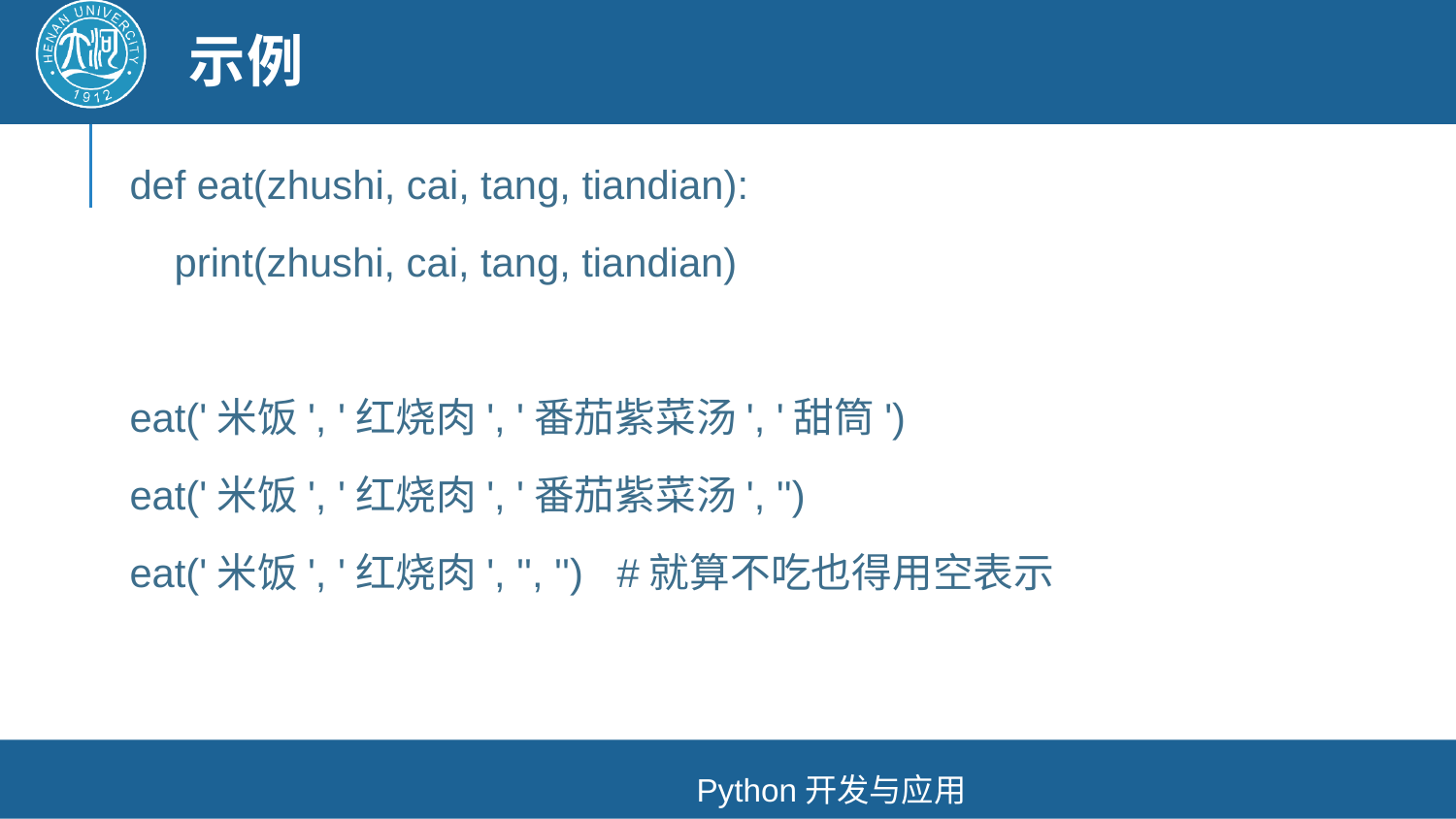

# 示例
def eat(zhushi, cai, tang, tiandian):
    print(zhushi, cai, tang, tiandian)

eat('米饭', '红烧肉', '番茄紫菜汤', '甜筒')
eat('米饭', '红烧肉', '番茄紫菜汤', '')
eat('米饭', '红烧肉', '', '')   #就算不吃也得用空表示

Python开发与应用
23